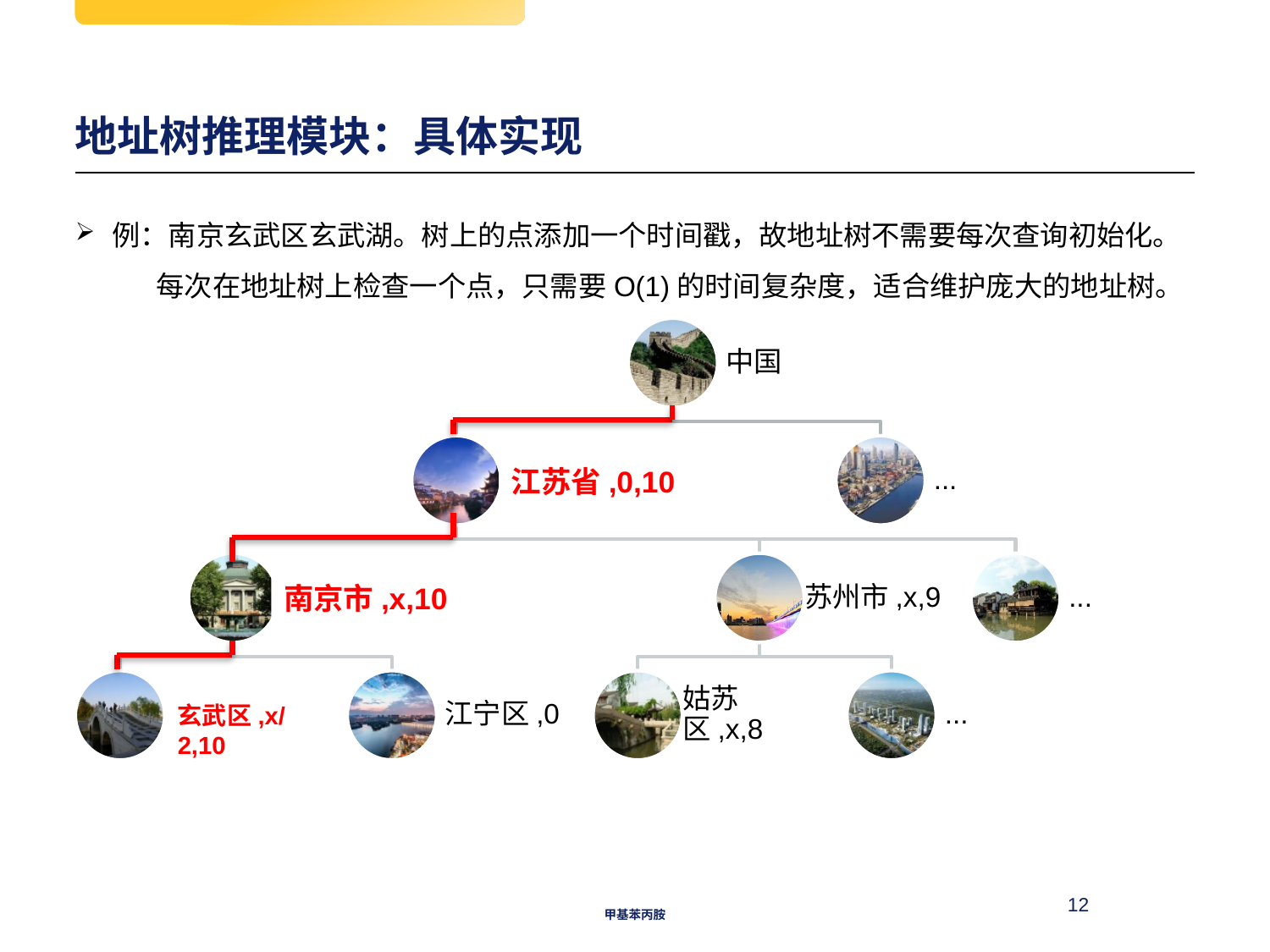

# 地址树推理模块：具体实现
中国
江苏省,x,7
南京市,x/2,7
玄武区,x/4,7
江宁区,0
苏州市,x,9
姑苏区,x,8
...
...
...
例：南京玄武区玄武湖。树上的点添加一个时间戳，故地址树不需要每次查询初始化。
       每次在地址树上检查一个点，只需要O(1)的时间复杂度，适合维护庞大的地址树。
江苏省,0,10
南京市,x,10
玄武区,x/2,10